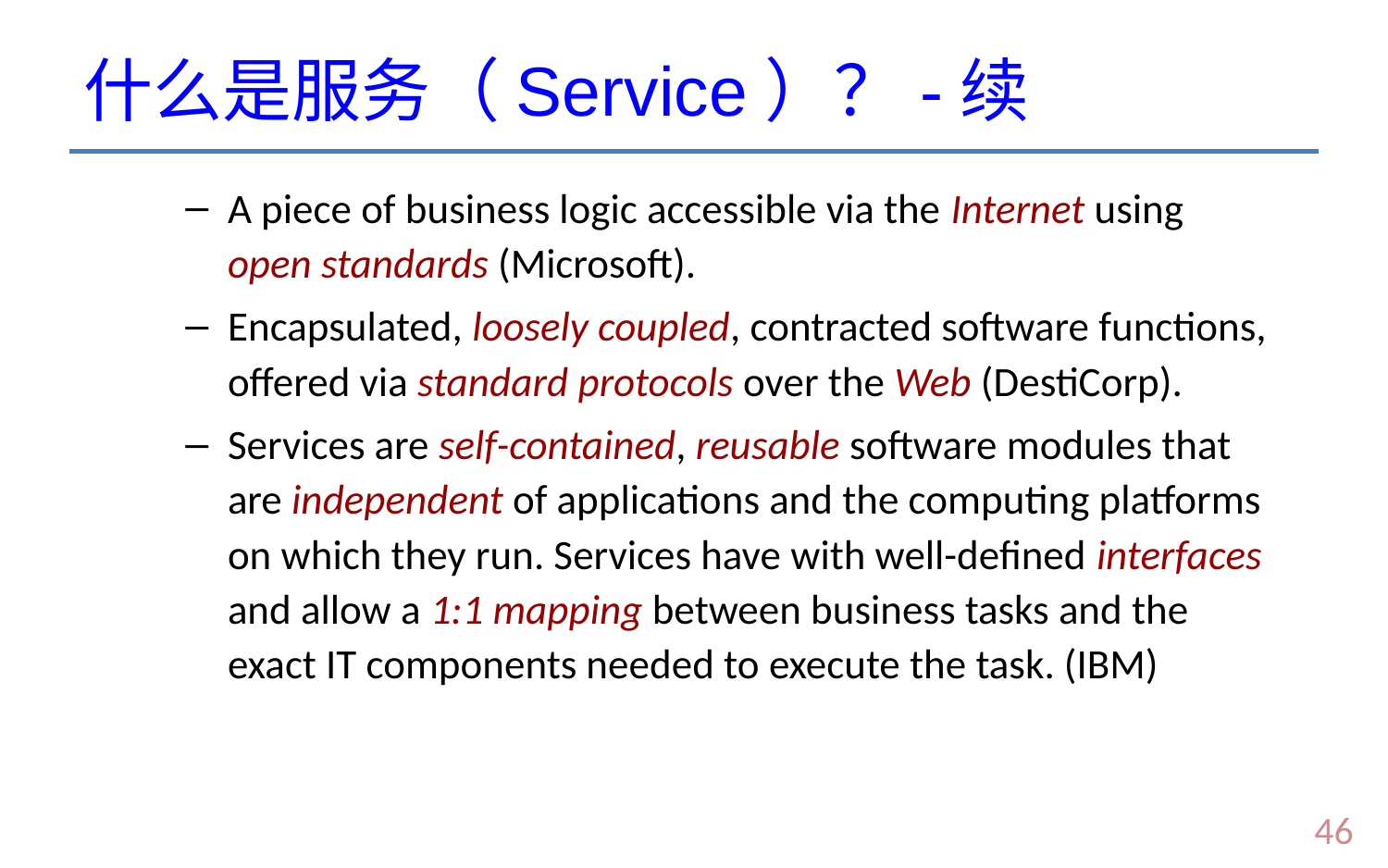

# 什么是服务（Service）？-续
A piece of business logic accessible via the Internet using open standards (Microsoft).
Encapsulated, loosely coupled, contracted software functions, offered via standard protocols over the Web (DestiCorp).
Services are self-contained, reusable software modules that are independent of applications and the computing platforms on which they run. Services have with well-defined interfaces and allow a 1:1 mapping between business tasks and the exact IT components needed to execute the task. (IBM)
46